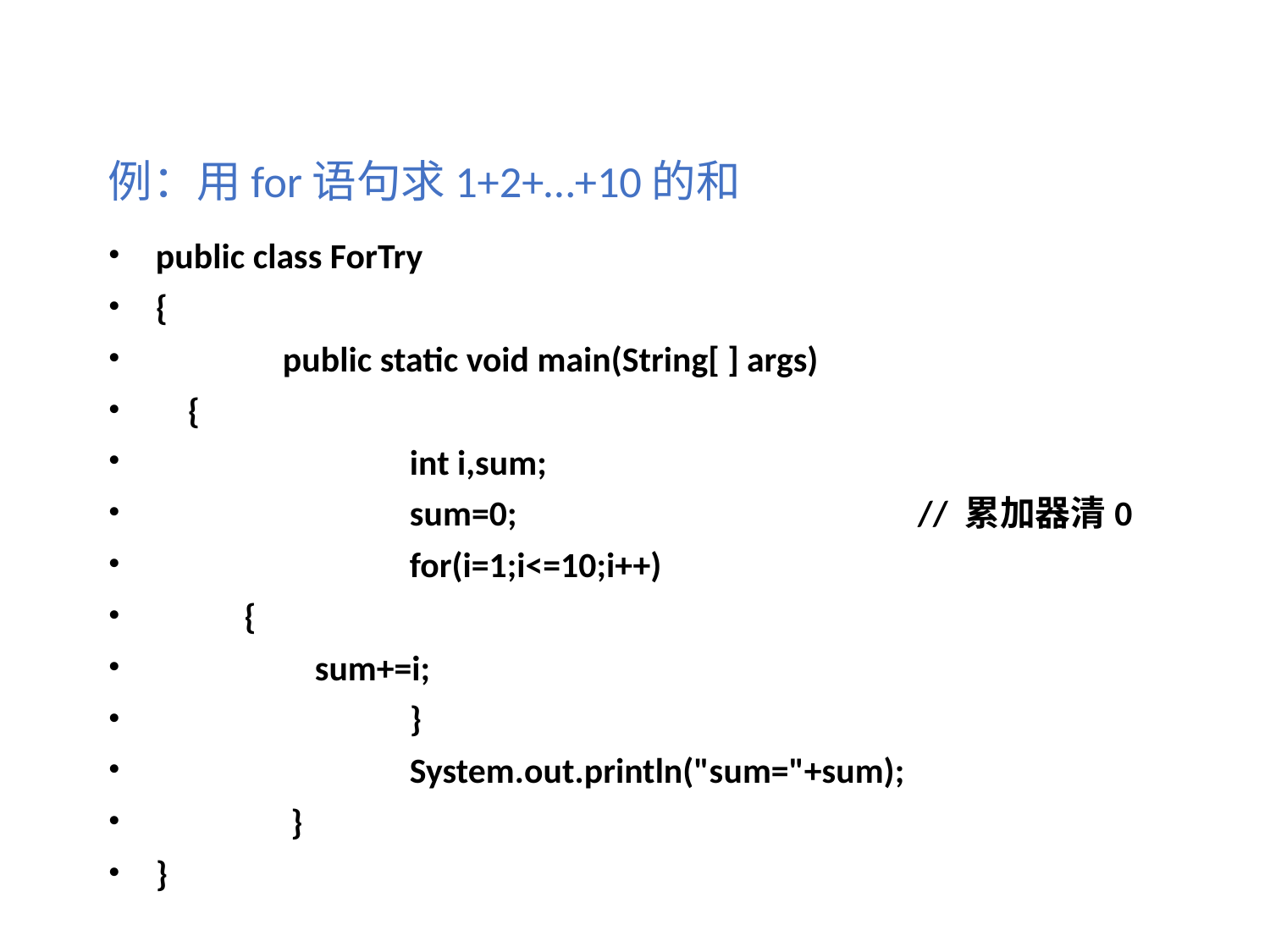

例：用for语句求1+2+…+10的和
public class ForTry
{
  	public static void main(String[ ] args)
    {
    		int i,sum;
    		sum=0;       			// 累加器清0
    		for(i=1;i<=10;i++)
           {
      	    sum+=i;
    		}
    		System.out.println("sum="+sum);
  	 }
}